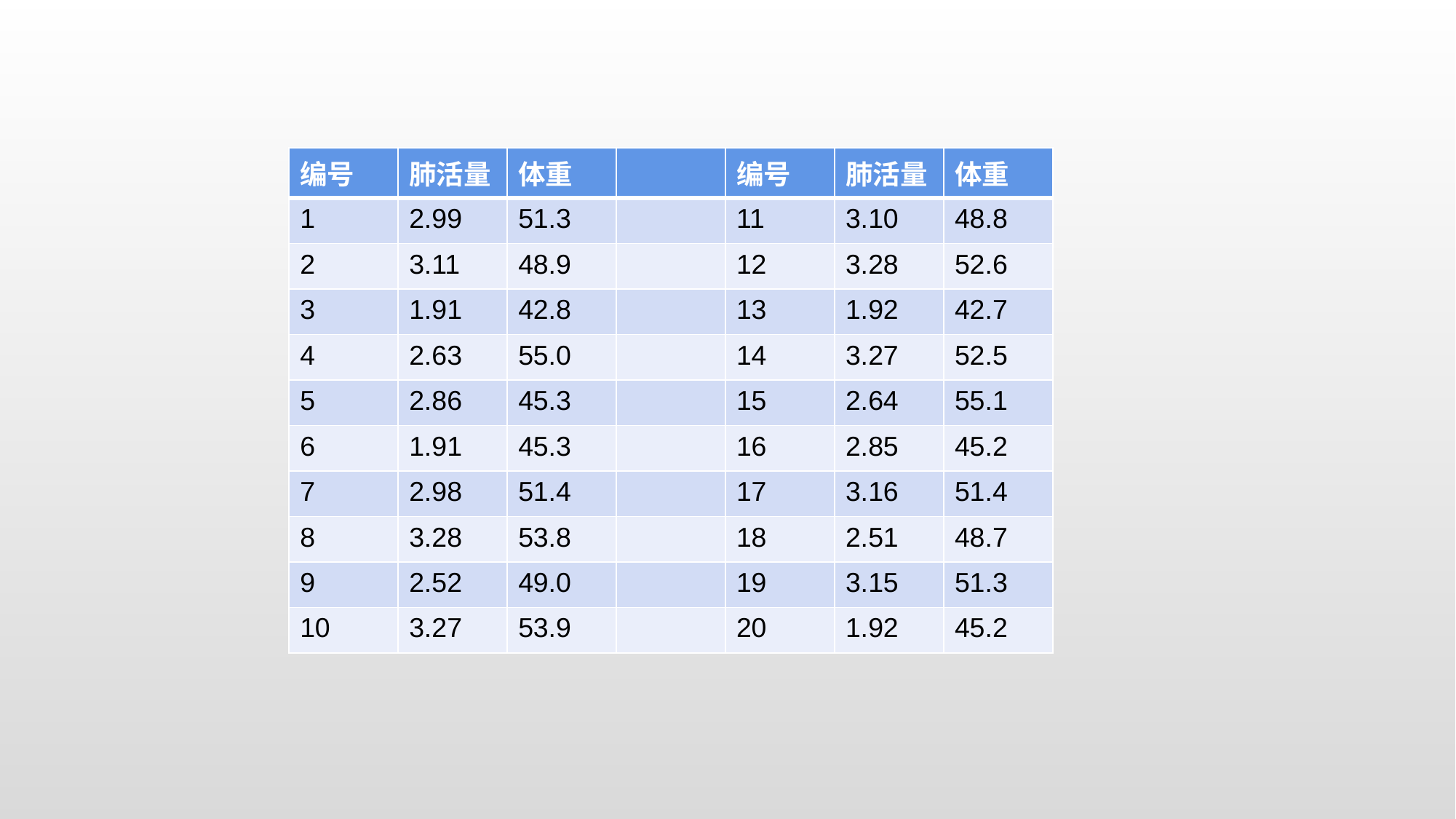

| 编号 | 肺活量 | 体重 |  | 编号 | 肺活量 | 体重 |
| --- | --- | --- | --- | --- | --- | --- |
| 1 | 2.99 | 51.3 |  | 11 | 3.10 | 48.8 |
| 2 | 3.11 | 48.9 |  | 12 | 3.28 | 52.6 |
| 3 | 1.91 | 42.8 |  | 13 | 1.92 | 42.7 |
| 4 | 2.63 | 55.0 |  | 14 | 3.27 | 52.5 |
| 5 | 2.86 | 45.3 |  | 15 | 2.64 | 55.1 |
| 6 | 1.91 | 45.3 |  | 16 | 2.85 | 45.2 |
| 7 | 2.98 | 51.4 |  | 17 | 3.16 | 51.4 |
| 8 | 3.28 | 53.8 |  | 18 | 2.51 | 48.7 |
| 9 | 2.52 | 49.0 |  | 19 | 3.15 | 51.3 |
| 10 | 3.27 | 53.9 |  | 20 | 1.92 | 45.2 |